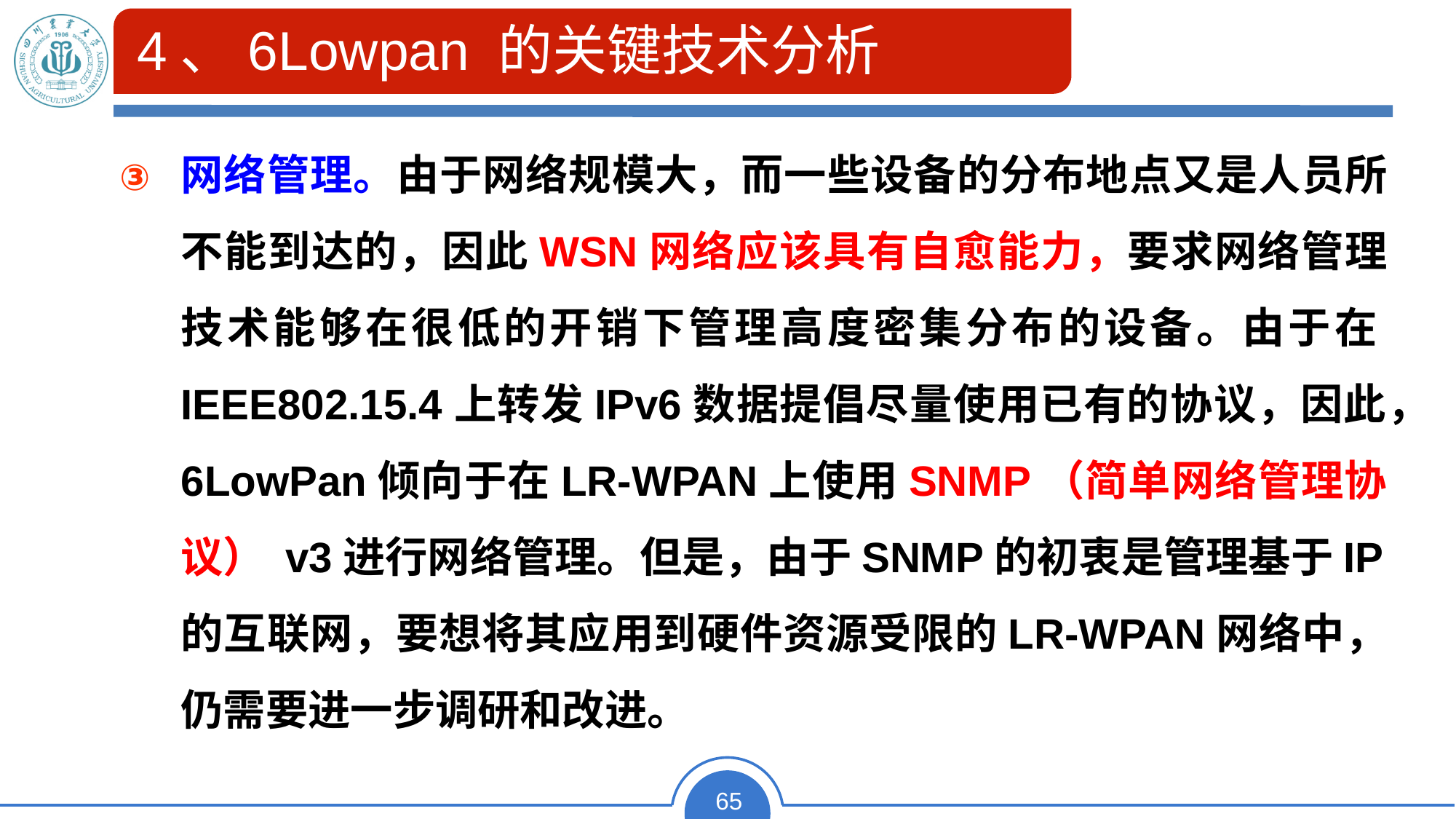

# 4、6Lowpan 的关键技术分析
网络管理。由于网络规模大，而一些设备的分布地点又是人员所不能到达的，因此WSN网络应该具有自愈能力，要求网络管理技术能够在很低的开销下管理高度密集分布的设备。由于在IEEE802.15.4上转发IPv6数据提倡尽量使用已有的协议，因此，6LowPan倾向于在LR-WPAN上使用SNMP（简单网络管理协议） v3进行网络管理。但是，由于SNMP的初衷是管理基于IP的互联网，要想将其应用到硬件资源受限的LR-WPAN网络中，仍需要进一步调研和改进。